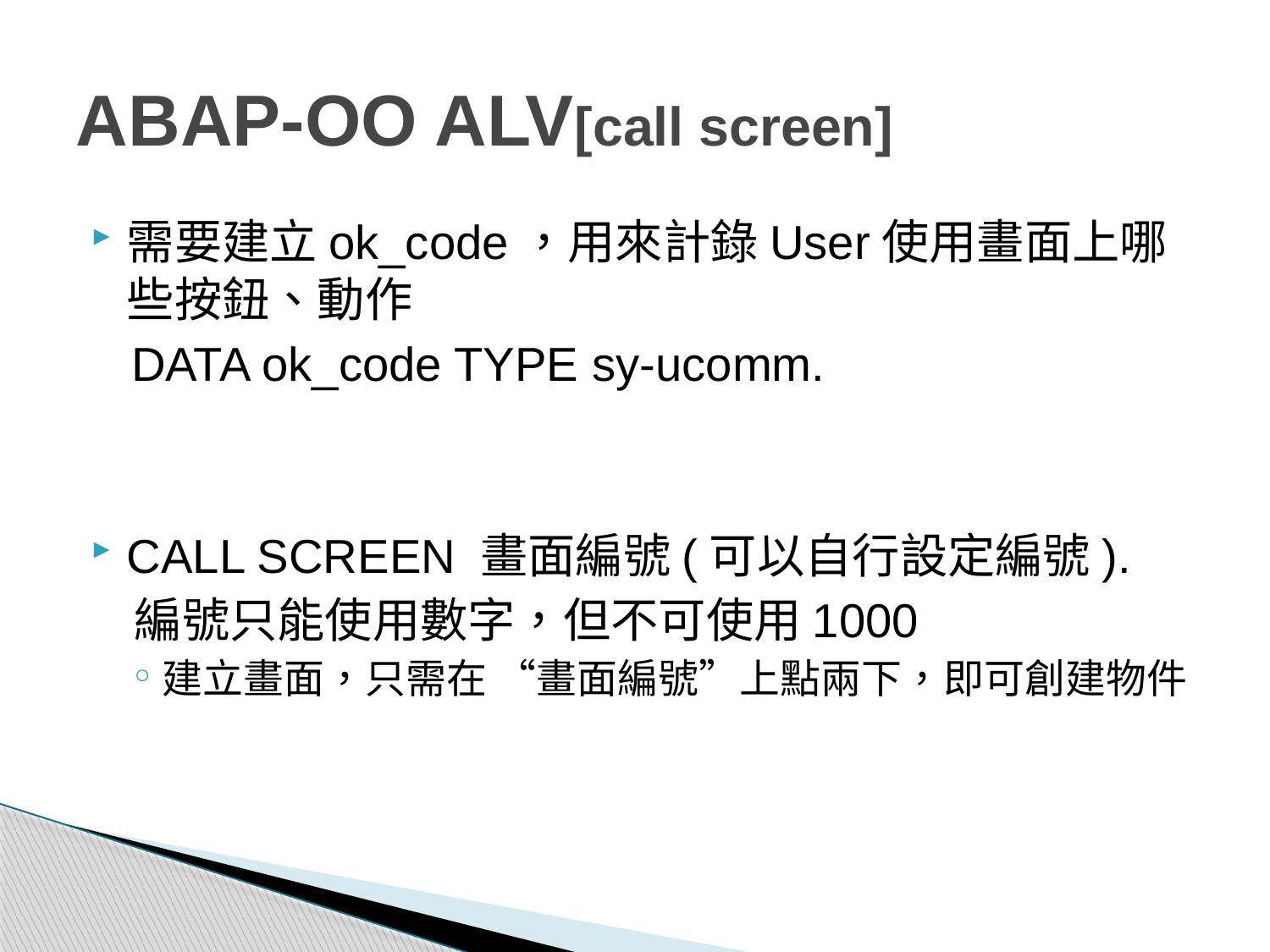

# ABAP-OO ALV[call screen]
需要建立ok_code，用來計錄User使用畫面上哪些按鈕、動作
   DATA ok_code TYPE sy-ucomm.

CALL SCREEN 畫面編號(可以自行設定編號).
   編號只能使用數字，但不可使用1000
建立畫面，只需在 “畫面編號”上點兩下，即可創建物件